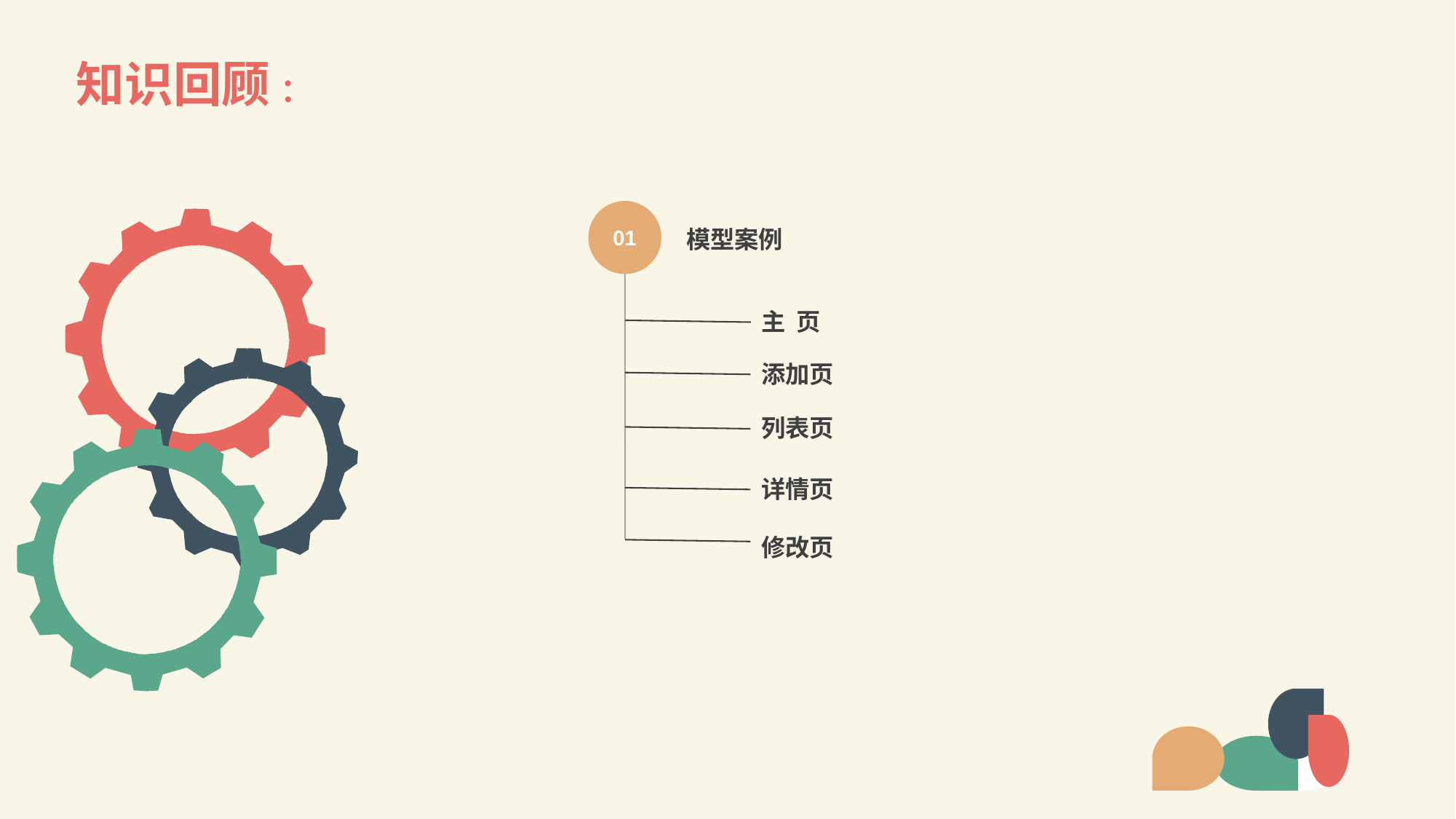

# 知识回顾:

01

模型案例
主  页

添加页
列表页

详情页
修改页

LOREM